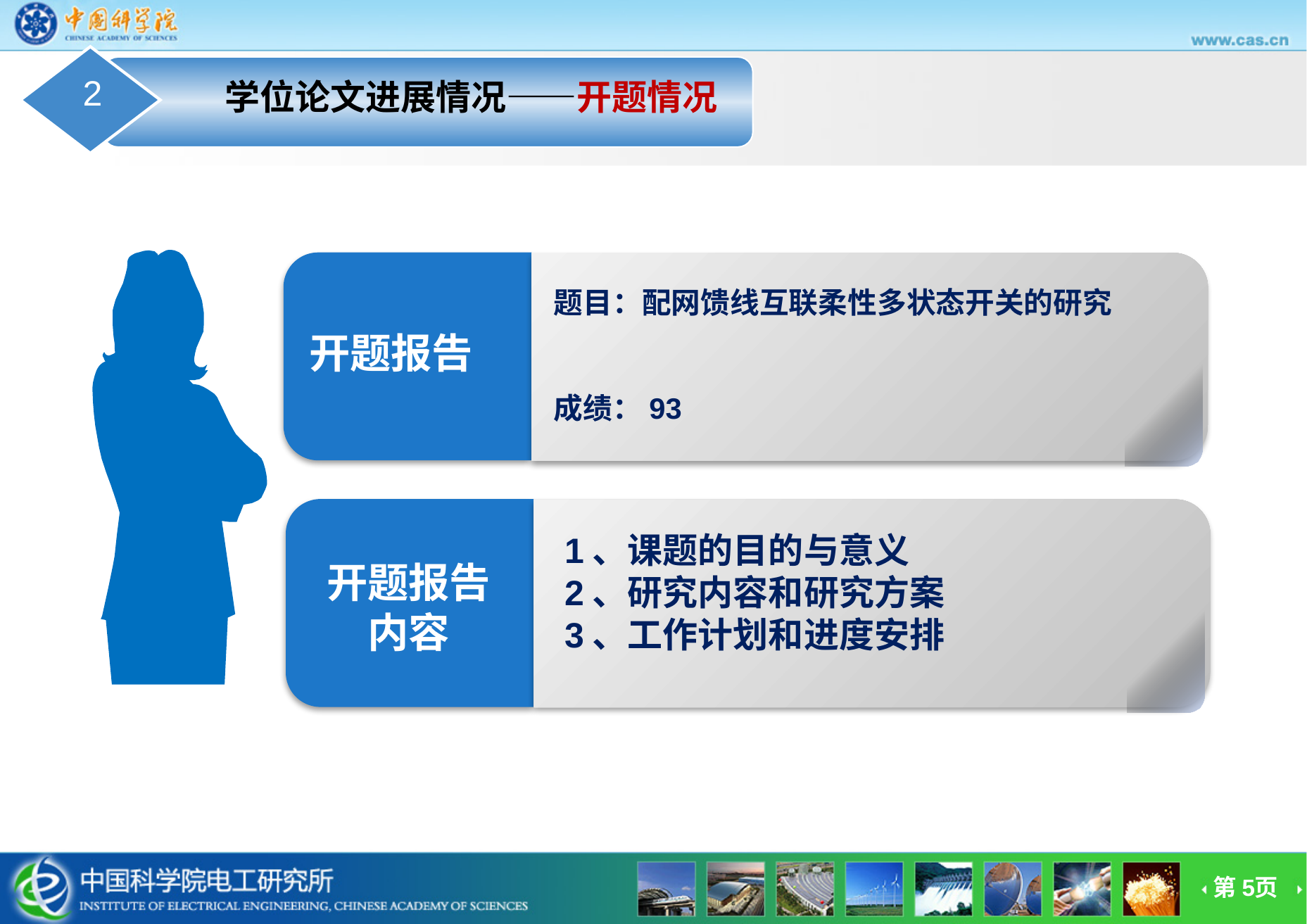

2
学位论文进展情况——开题情况

题目：配网馈线互联柔性多状态开关的研究

成绩：93

开题报告

1、课题的目的与意义
2、研究内容和研究方案
3、工作计划和进度安排
开题报告内容
第5页